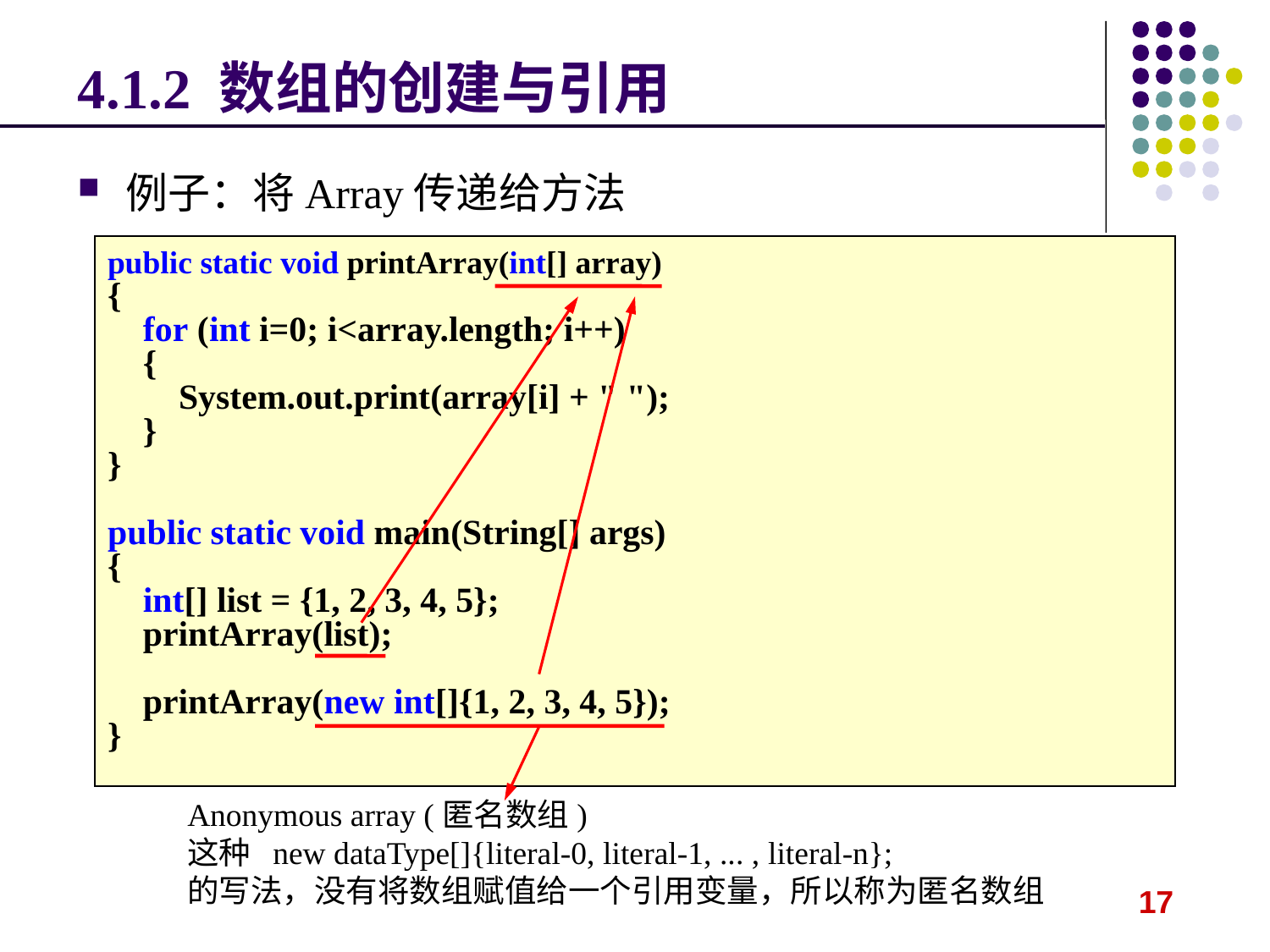

# 4.1.2 数组的创建与引用
例子：将Array传递给方法
public static void printArray(int[] array)
{
    for (int i=0; i<array.length; i++)
    {
        System.out.print(array[i] + " ");
    }
}

public static void main(String[] args)
{
    int[] list = {1, 2, 3, 4, 5};
    printArray(list);

    printArray(new int[]{1, 2, 3, 4, 5});
}

Anonymous array (匿名数组)
这种  new dataType[]{literal-0, literal-1, ... , literal-n};
的写法，没有将数组赋值给一个引用变量，所以称为匿名数组